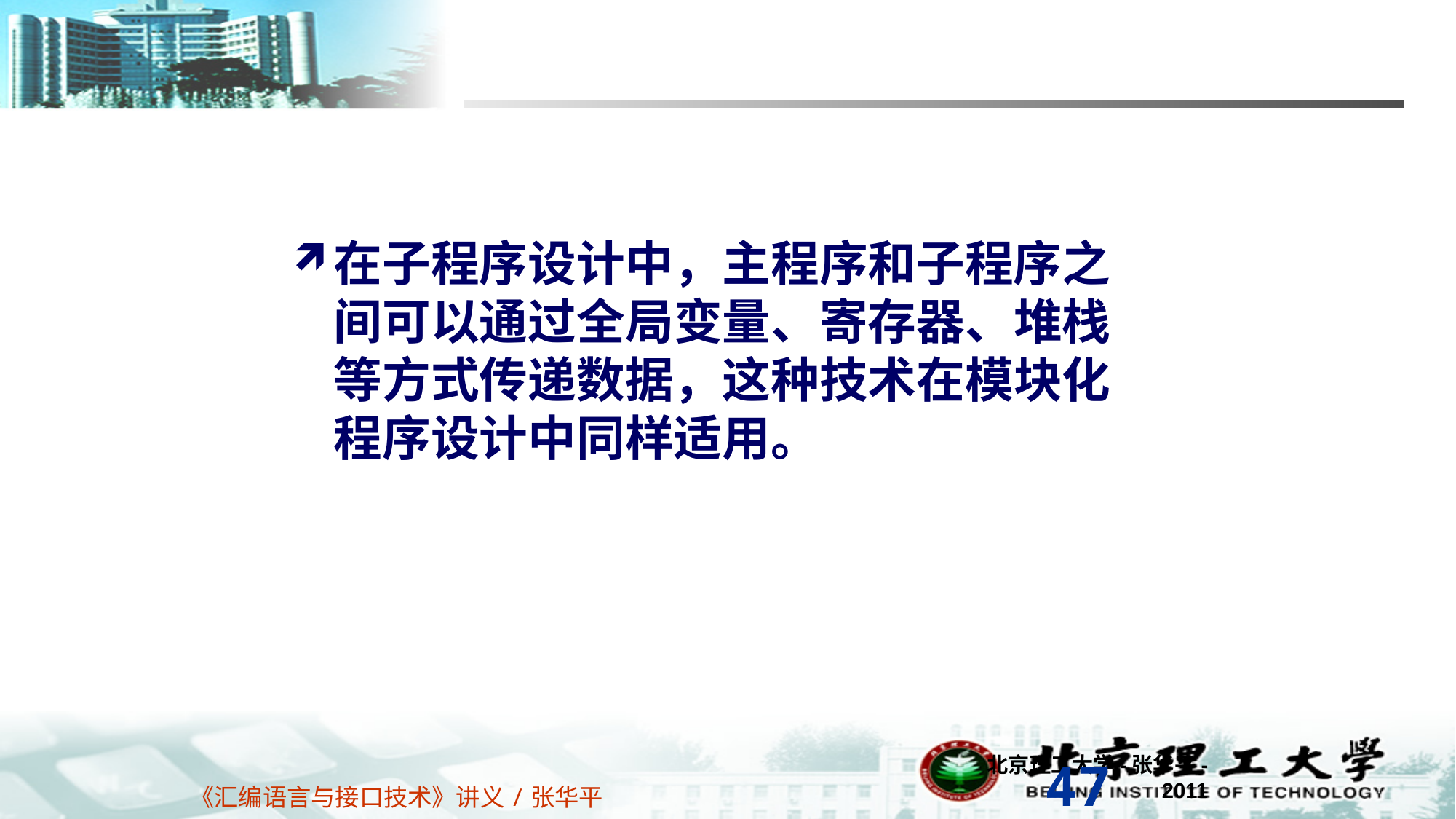

在子程序设计中，主程序和子程序之间可以通过全局变量、寄存器、堆栈等方式传递数据，这种技术在模块化程序设计中同样适用。
北京理工大学-张华平-2011
47